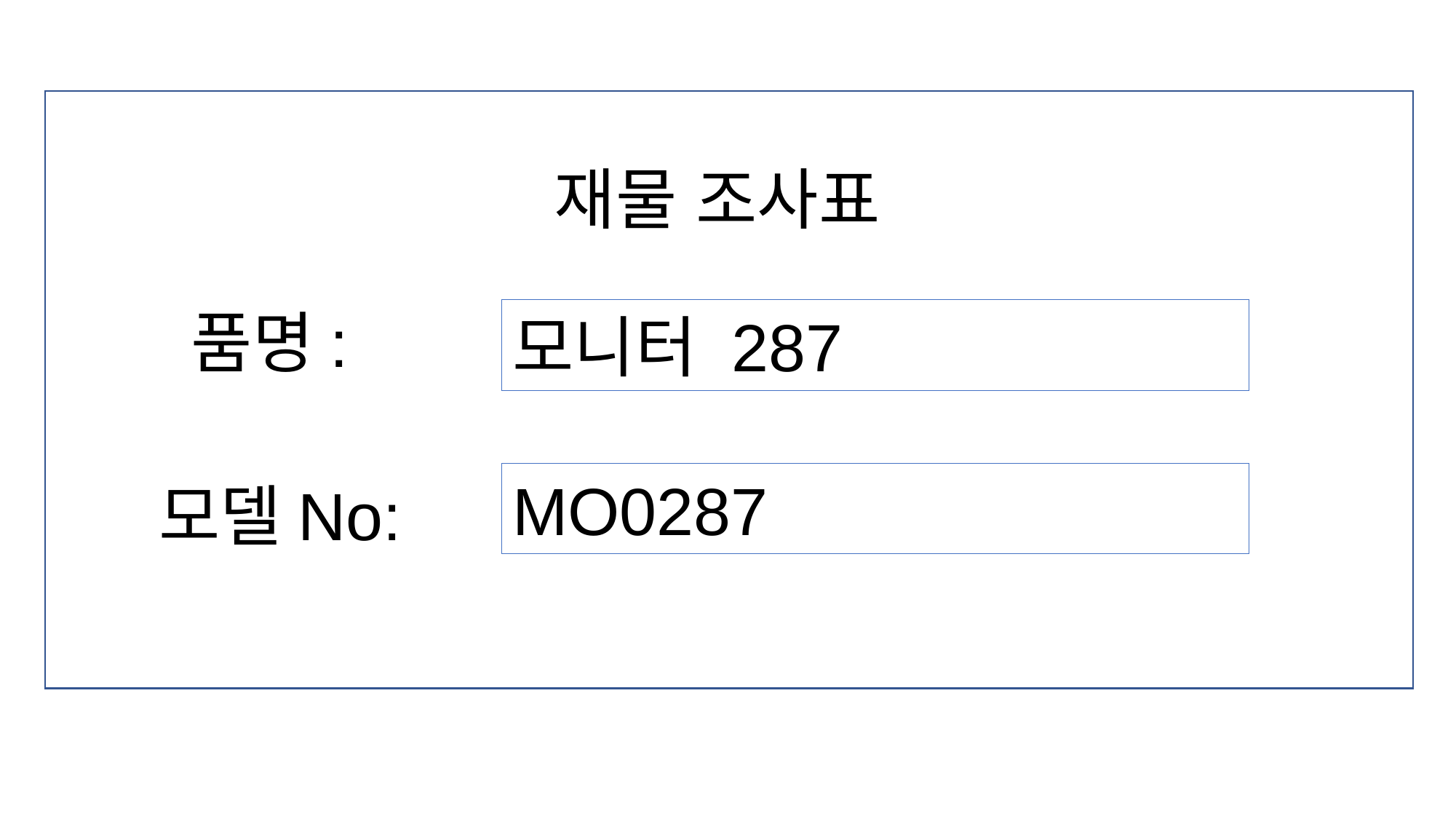

재물 조사표
품명:
모니터 287
MO0287
모델No: